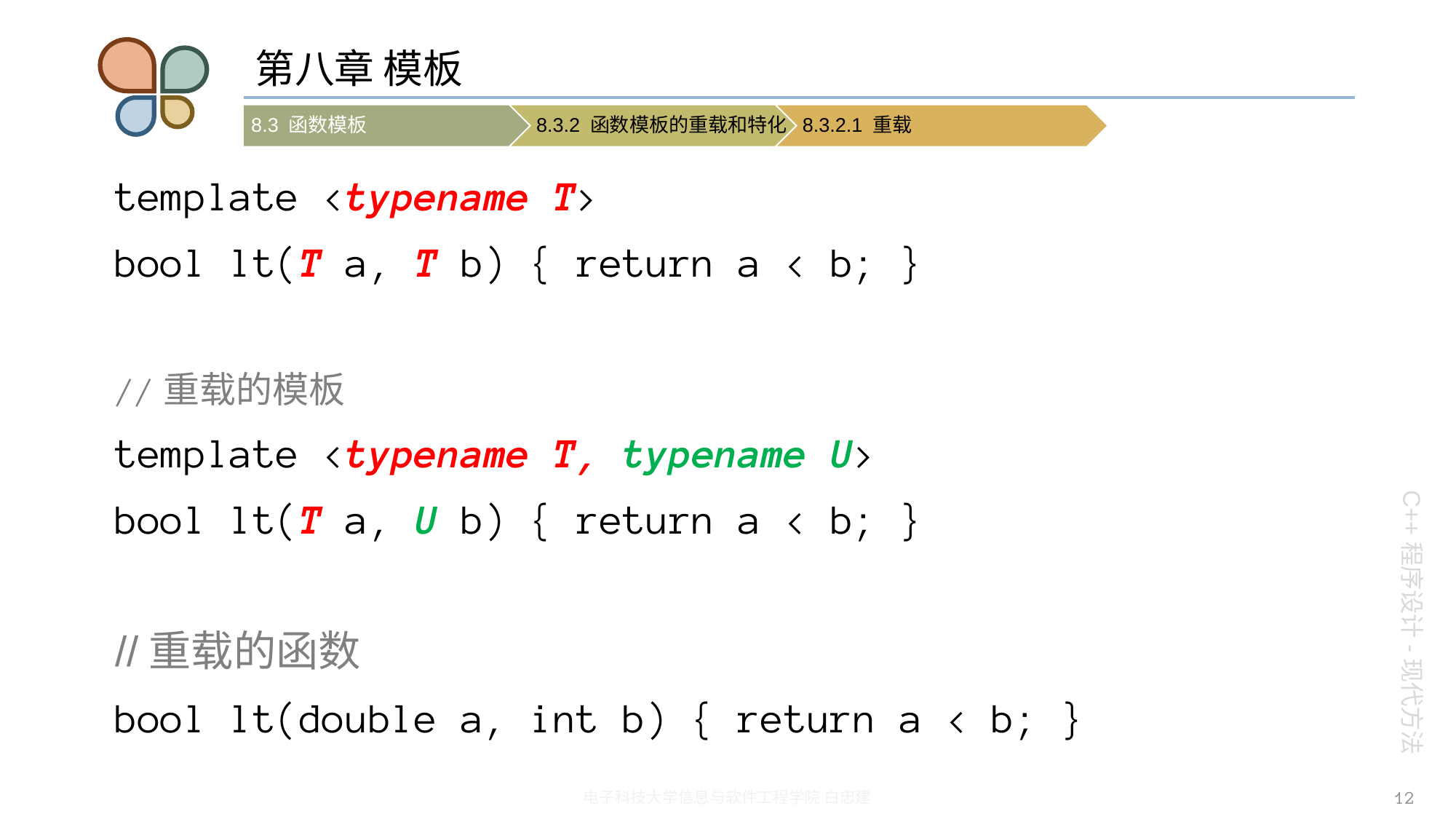

# 第八章 模板
8.3 函数模板
8.3.2 函数模板的重载和特化
8.3.2.1 重载
template <typename T>
bool lt(T a, T b) { return a < b; }

//重载的模板
template <typename T, typename U>
bool lt(T a, U b) { return a < b; }

//重载的函数
bool lt(double a, int b) { return a < b; }
12